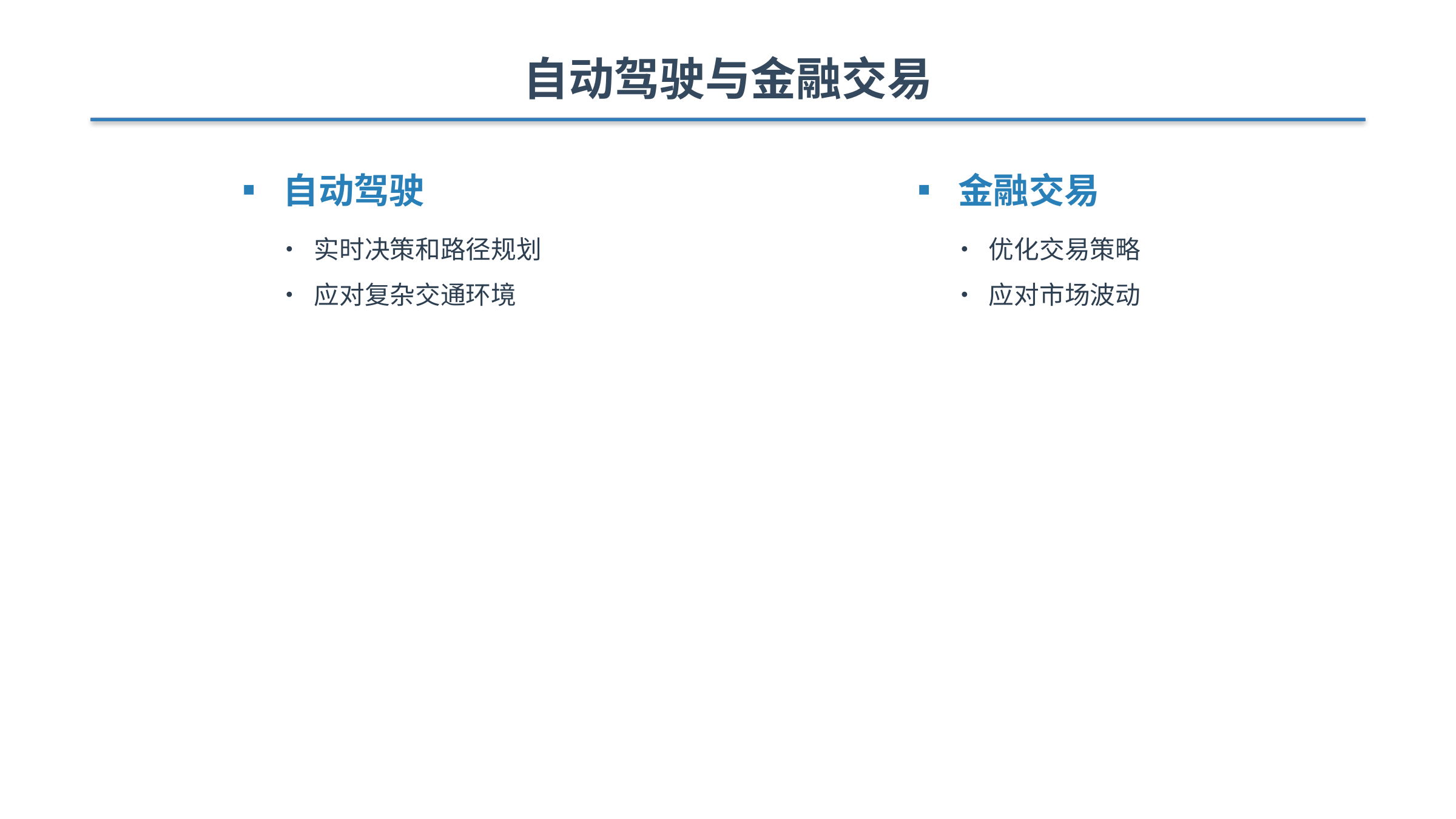

自动驾驶与金融交易

▪ 自动驾驶
• 实时决策和路径规划
• 应对复杂交通环境

▪ 金融交易
• 优化交易策略
• 应对市场波动